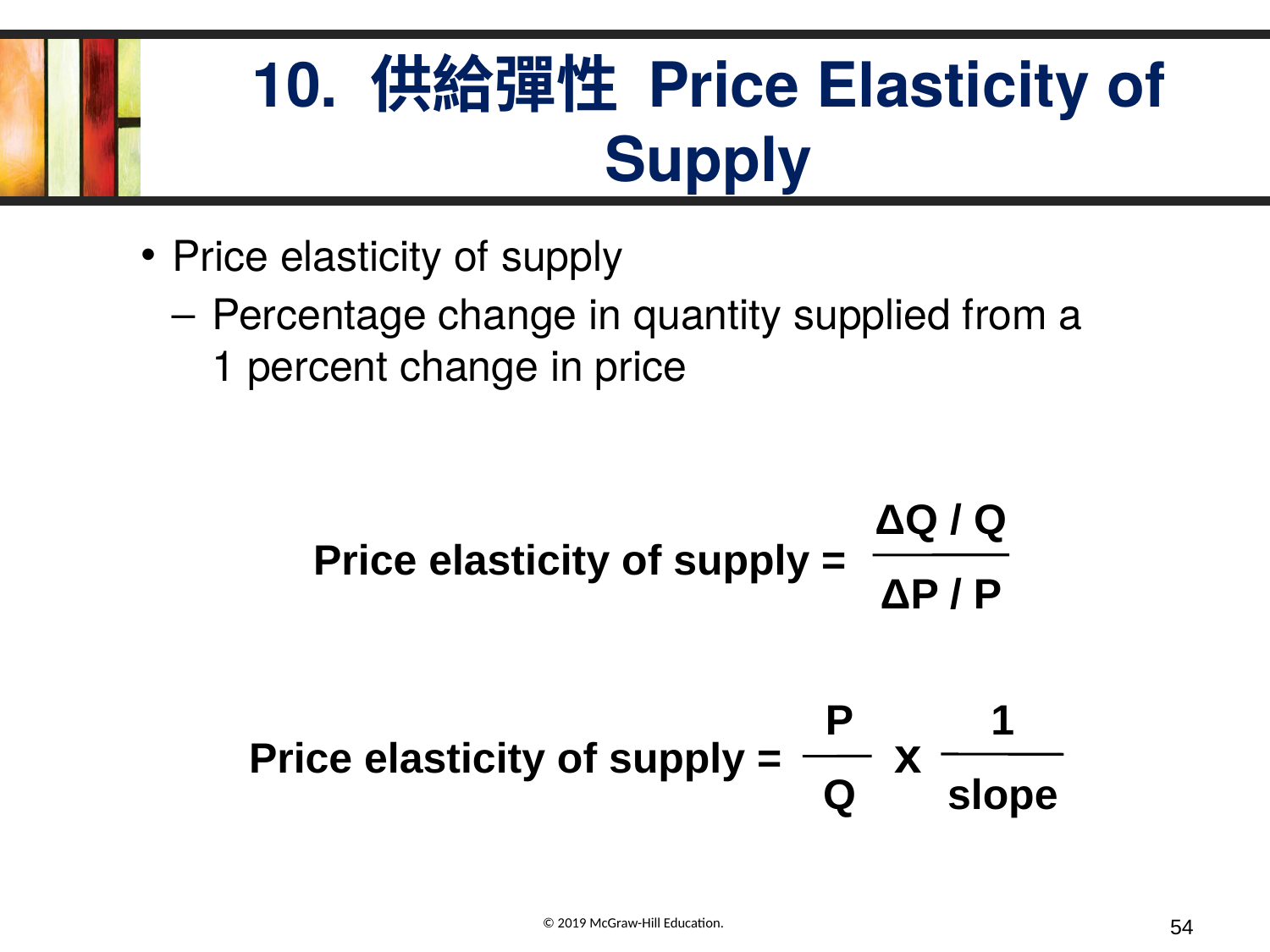

# 10. 供給彈性 Price Elasticity of Supply
Price elasticity of supply
Percentage change in quantity supplied from a
1 percent change in price

ΔQ / Q
Price elasticity of supply =
ΔP / P
P
1
x
Price elasticity of supply =
Q
slope
54
© 2019 McGraw-Hill Education.